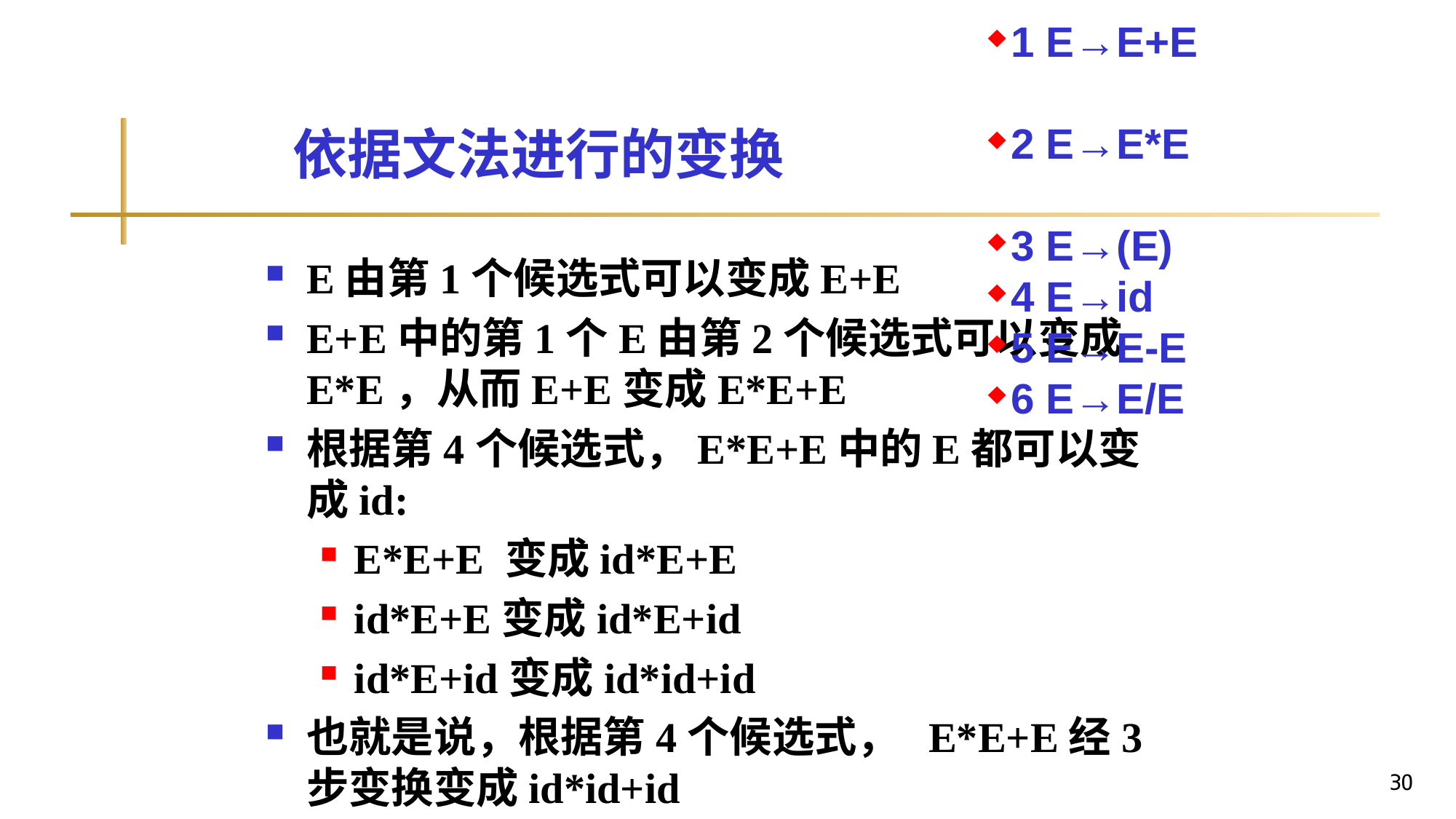

1 E→E+E
2 E→E*E
3 E→(E)
4 E→id
5 E→E-E
6 E→E/E
# 依据文法进行的变换
E由第1个候选式可以变成E+E
E+E中的第1个E由第2个候选式可以变成E*E，从而E+E变成E*E+E
根据第4个候选式，E*E+E中的E都可以变成id:
E*E+E 变成id*E+E
id*E+E变成id*E+id
id*E+id变成id*id+id
也就是说，根据第4个候选式，  E*E+E经3步变换变成id*id+id
30